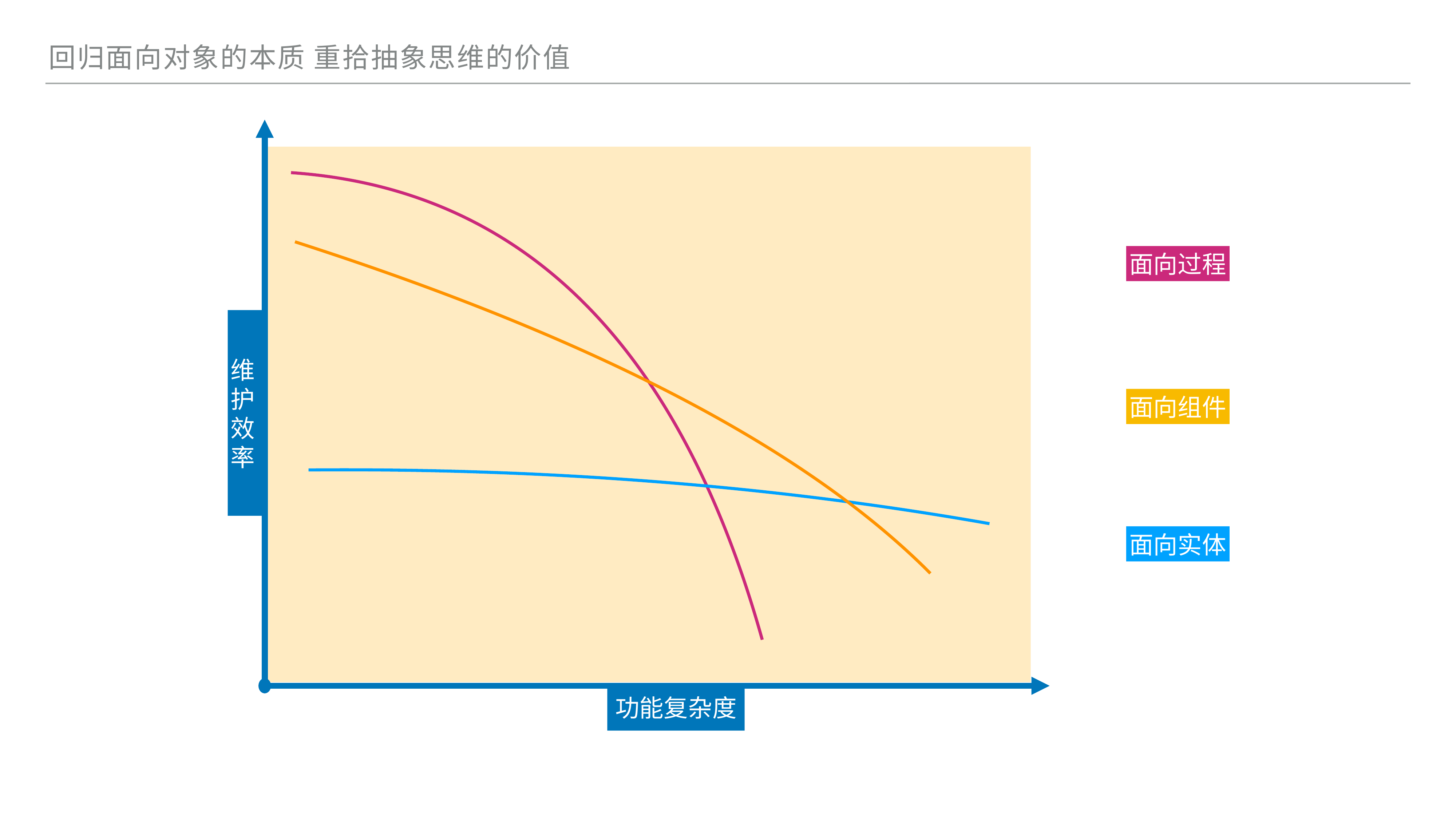

回归面向对象的本质 重拾抽象思维的价值

面向过程
维护效率
面向组件

面向实体

功能复杂度